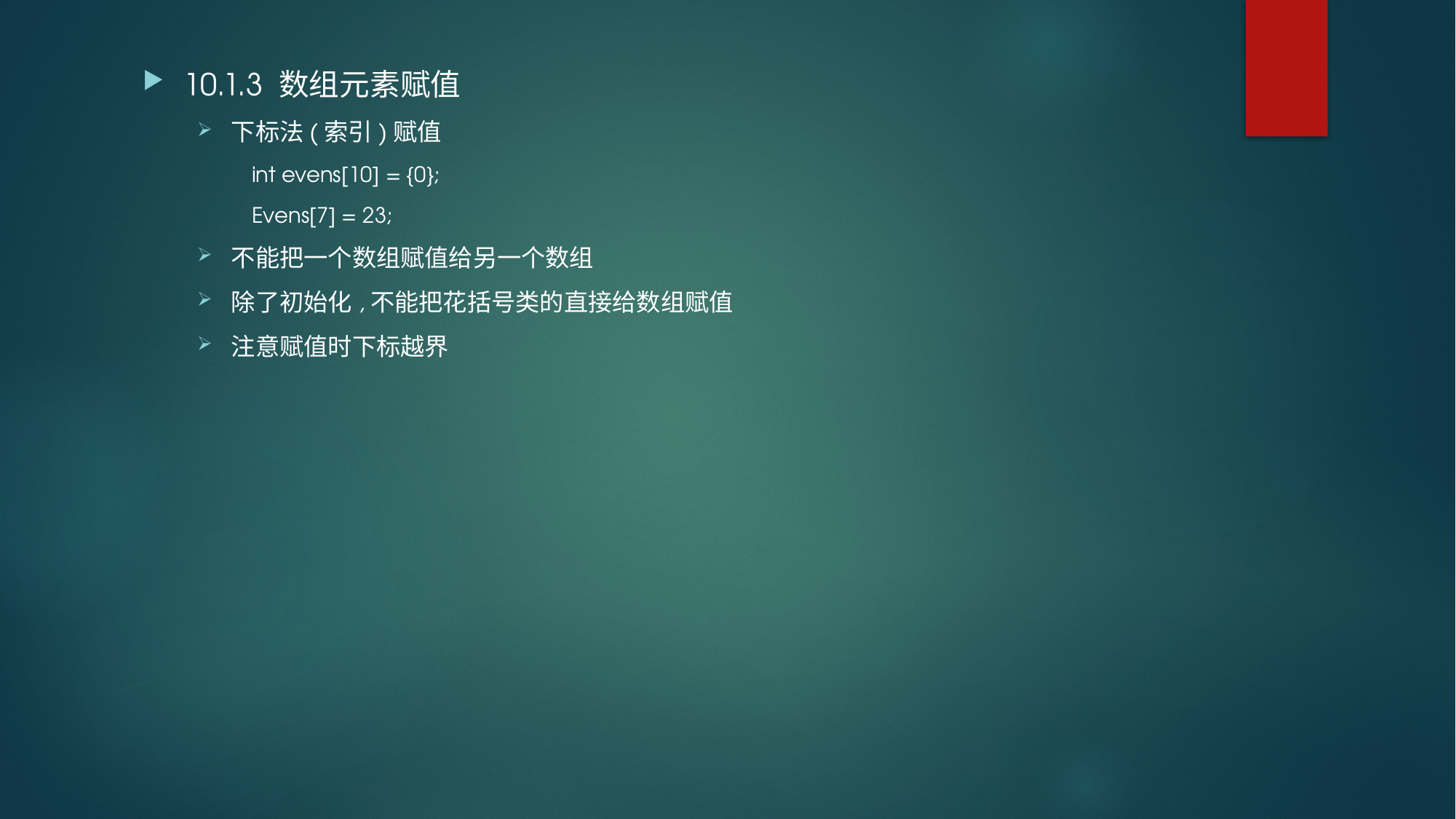

10.1.3 数组元素赋值
下标法(索引)赋值
int evens[10] = {0};
Evens[7] = 23;
不能把一个数组赋值给另一个数组
除了初始化,不能把花括号类的直接给数组赋值
注意赋值时下标越界